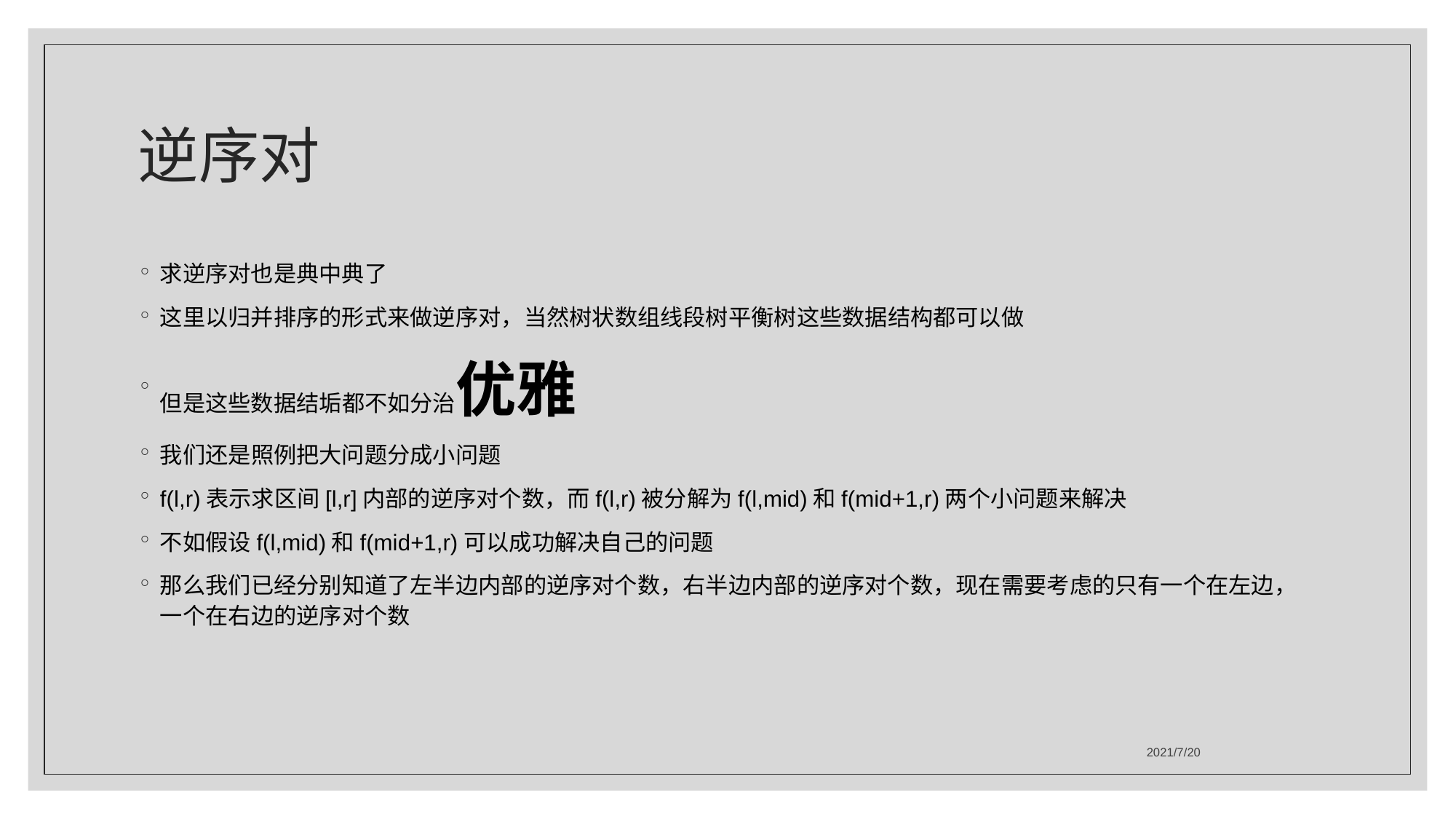

# 逆序对
求逆序对也是典中典了
这里以归并排序的形式来做逆序对，当然树状数组线段树平衡树这些数据结构都可以做
但是这些数据结垢都不如分治优雅
我们还是照例把大问题分成小问题
f(l,r)表示求区间[l,r]内部的逆序对个数，而f(l,r)被分解为f(l,mid)和f(mid+1,r)两个小问题来解决
不如假设f(l,mid)和f(mid+1,r)可以成功解决自己的问题
那么我们已经分别知道了左半边内部的逆序对个数，右半边内部的逆序对个数，现在需要考虑的只有一个在左边，一个在右边的逆序对个数
2021/7/20